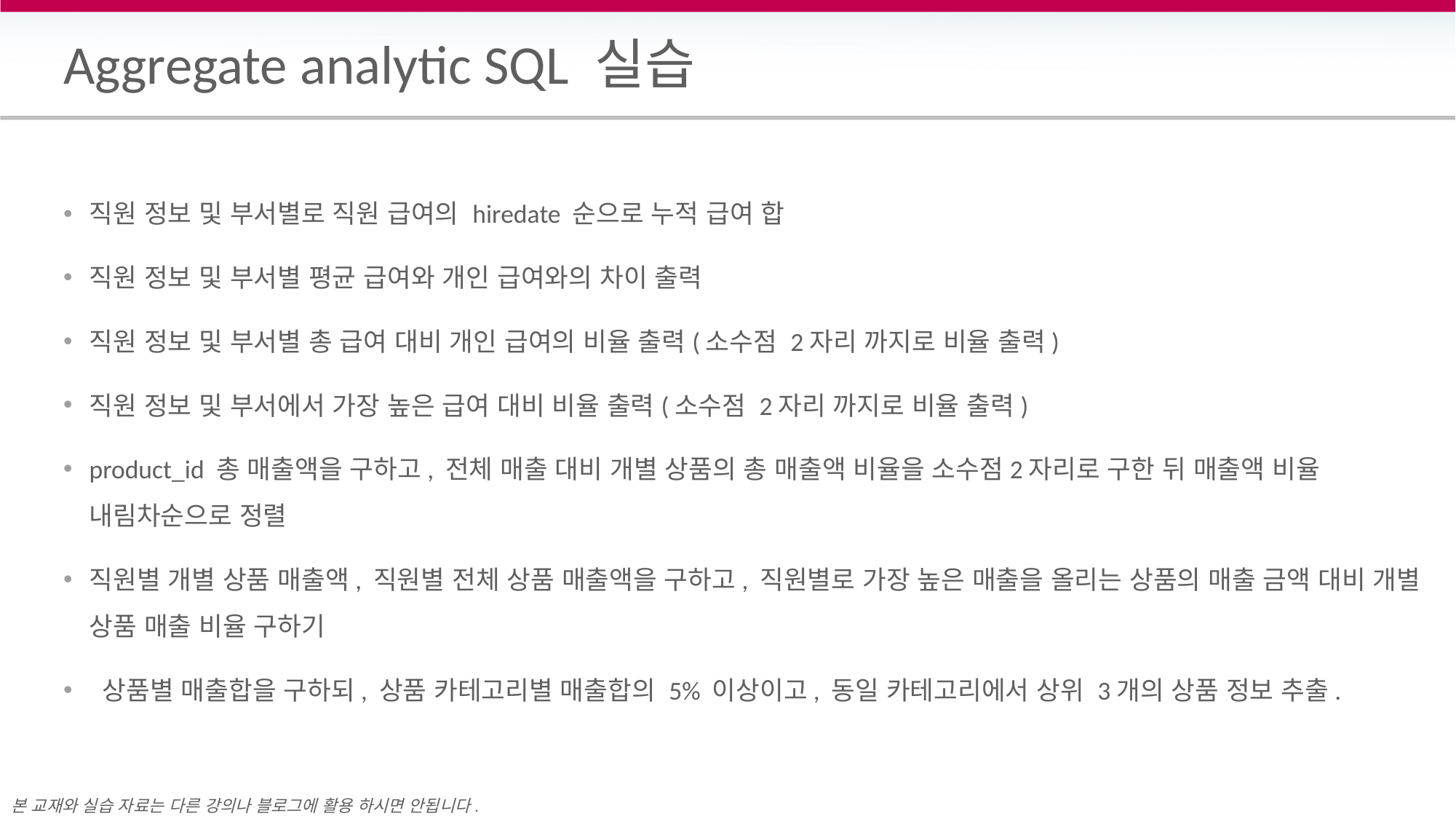

# Aggregate analytic SQL 실습
직원 정보 및 부서별로 직원 급여의 hiredate 순으로 누적 급여 합
직원 정보 및 부서별 평균 급여와 개인 급여와의 차이 출력
직원 정보 및 부서별 총 급여 대비 개인 급여의 비율 출력(소수점 2자리 까지로 비율 출력)
직원 정보 및 부서에서 가장 높은 급여 대비 비율 출력(소수점 2자리 까지로 비율 출력)
product_id 총 매출액을 구하고, 전체 매출 대비 개별 상품의 총 매출액 비율을 소수점2자리로 구한 뒤 매출액 비율 내림차순으로 정렬
직원별 개별 상품 매출액, 직원별 전체 상품 매출액을 구하고, 직원별로 가장 높은 매출을 올리는 상품의 매출 금액 대비 개별 상품 매출 비율 구하기
 상품별 매출합을 구하되, 상품 카테고리별 매출합의 5% 이상이고, 동일 카테고리에서 상위 3개의 상품 정보 추출.